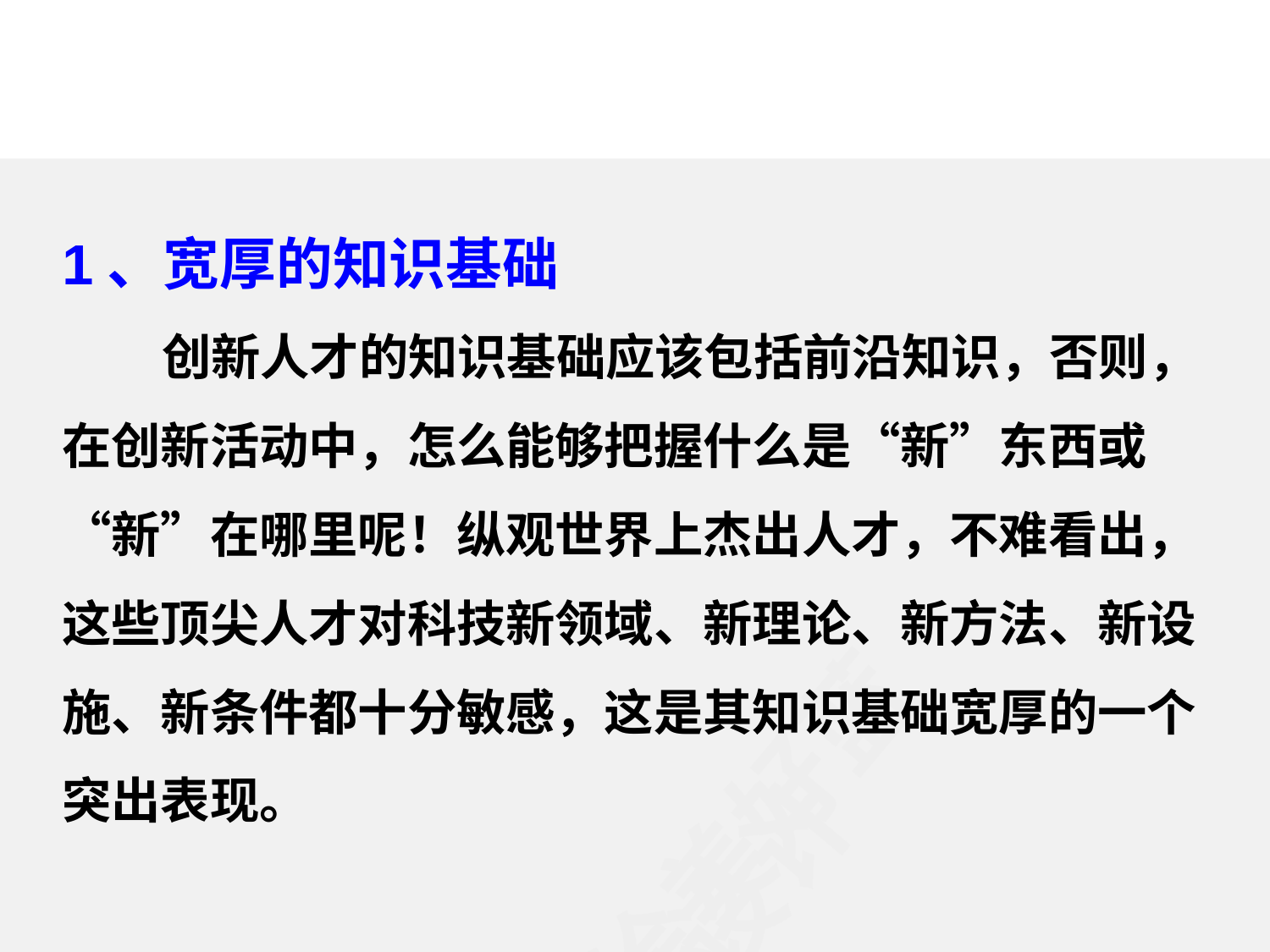

1、宽厚的知识基础
        创新人才的知识基础应该包括前沿知识，否则，在创新活动中，怎么能够把握什么是“新”东西或“新”在哪里呢！纵观世界上杰出人才，不难看出，这些顶尖人才对科技新领域、新理论、新方法、新设施、新条件都十分敏感，这是其知识基础宽厚的一个突出表现。